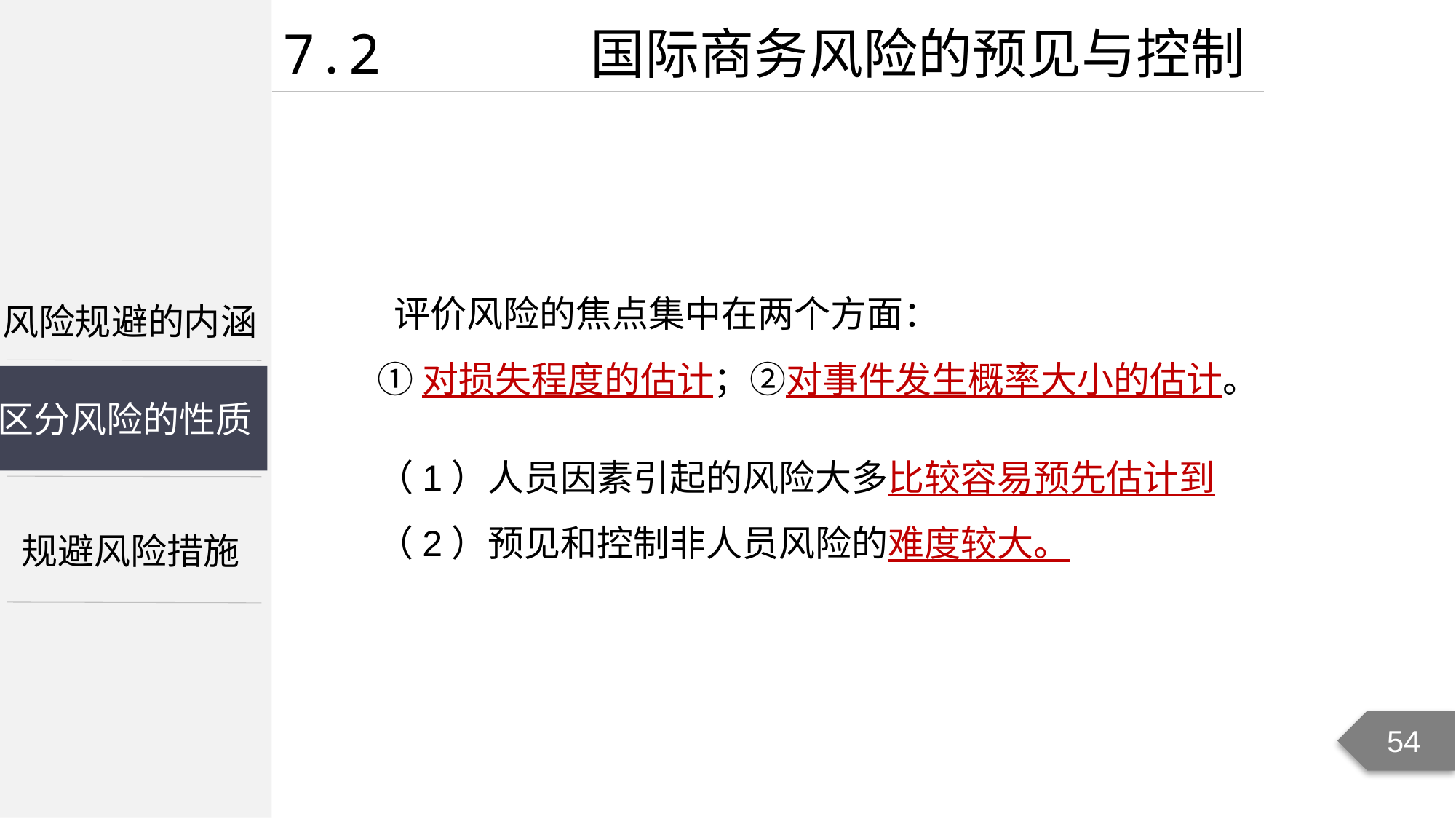

7.2      国际商务风险的预见与控制
 评价风险的焦点集中在两个方面：
①对损失程度的估计；②对事件发生概率大小的估计。

（1）人员因素引起的风险大多比较容易预先估计到
（2）预见和控制非人员风险的难度较大。
风险规避的内涵
区分风险的性质
规避风险措施
54